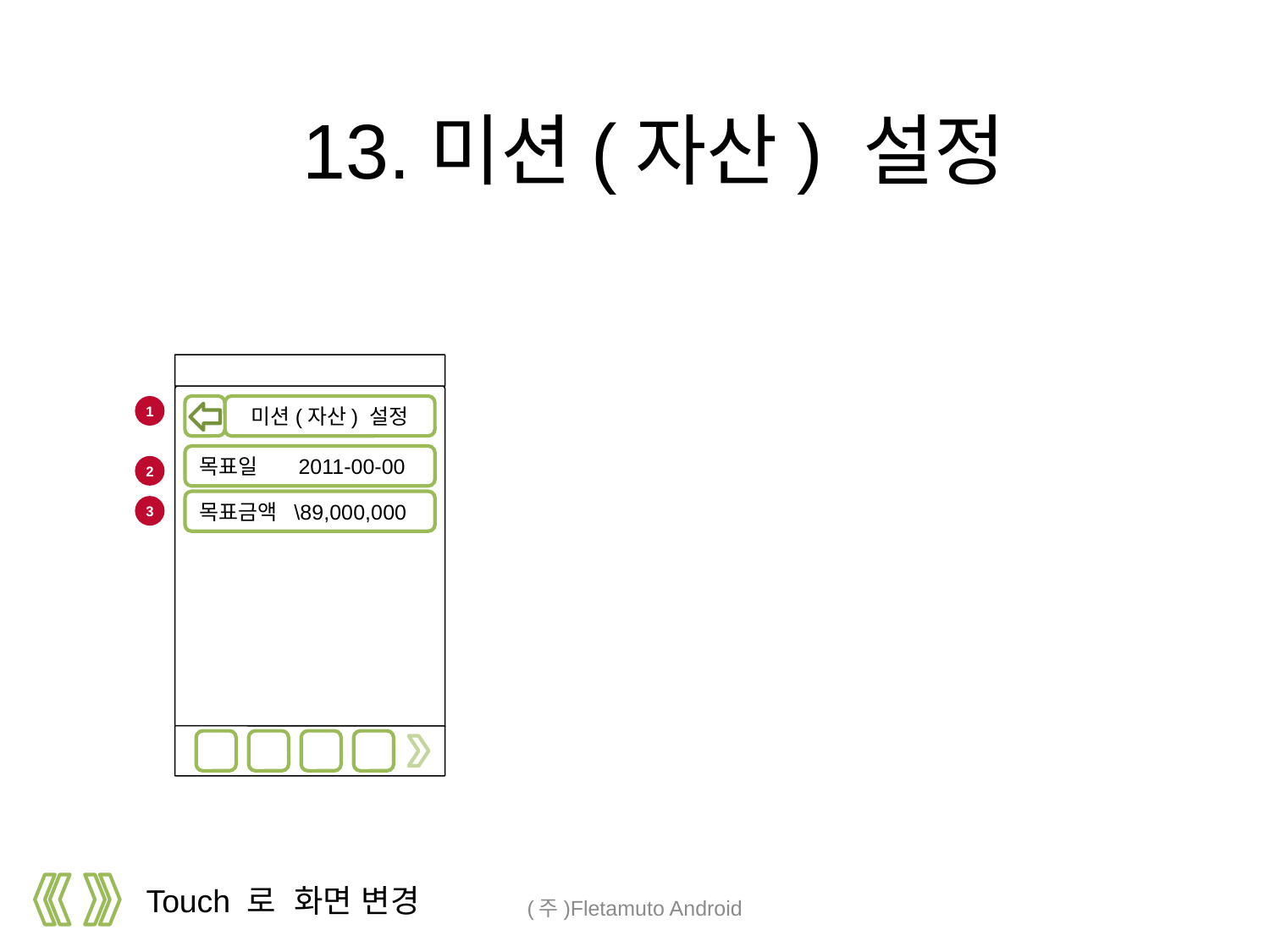

# 13.미션(자산) 설정
1
4

1

1

미션(자산) 설정

부채 35%
목표일      2011-00-00
2
통신비 10%
목표금액  \89,000,000
3

문화생활 10%
쇼핑 20%
음식 50%

Touch 로  화면 변경
(주)Fletamuto Android